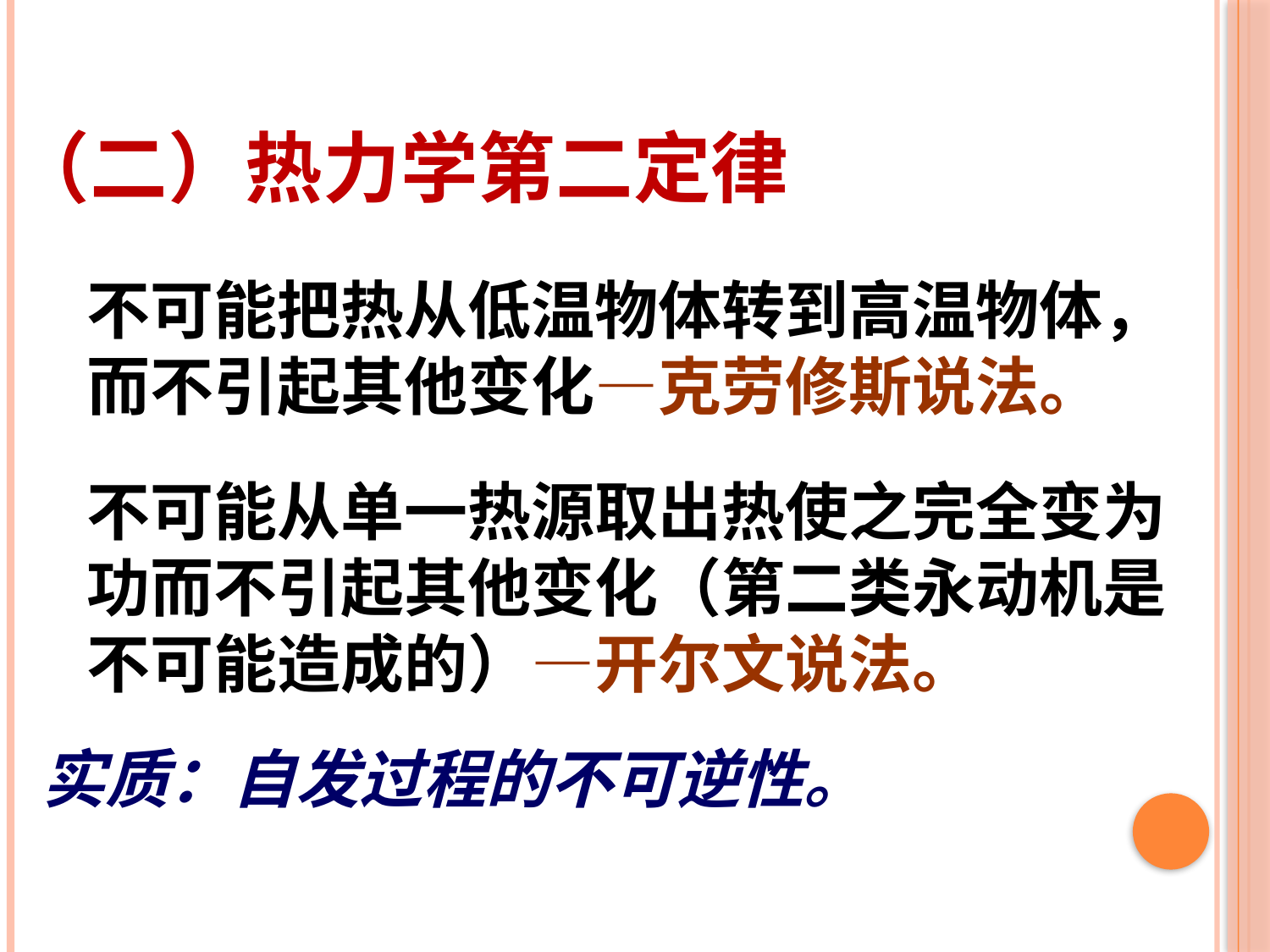

# （二）热力学第二定律
不可能把热从低温物体转到高温物体，而不引起其他变化—克劳修斯说法。
不可能从单一热源取出热使之完全变为功而不引起其他变化（第二类永动机是不可能造成的）—开尔文说法。
实质：自发过程的不可逆性。